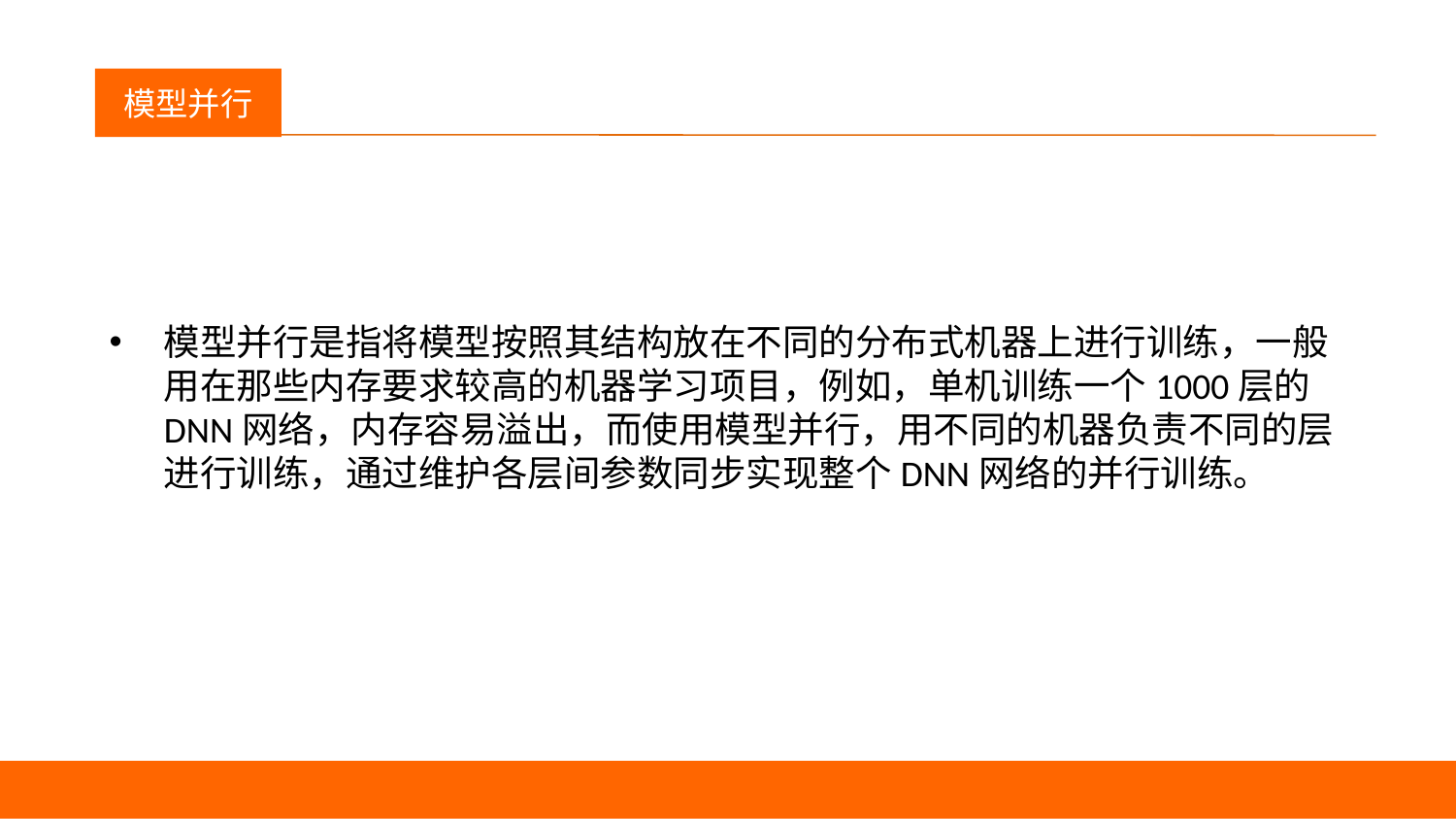

议程
模型并行

模型并行是指将模型按照其结构放在不同的分布式机器上进行训练，一般用在那些内存要求较高的机器学习项目，例如，单机训练一个1000层的DNN网络，内存容易溢出，而使用模型并行，用不同的机器负责不同的层进行训练，通过维护各层间参数同步实现整个DNN网络的并行训练。